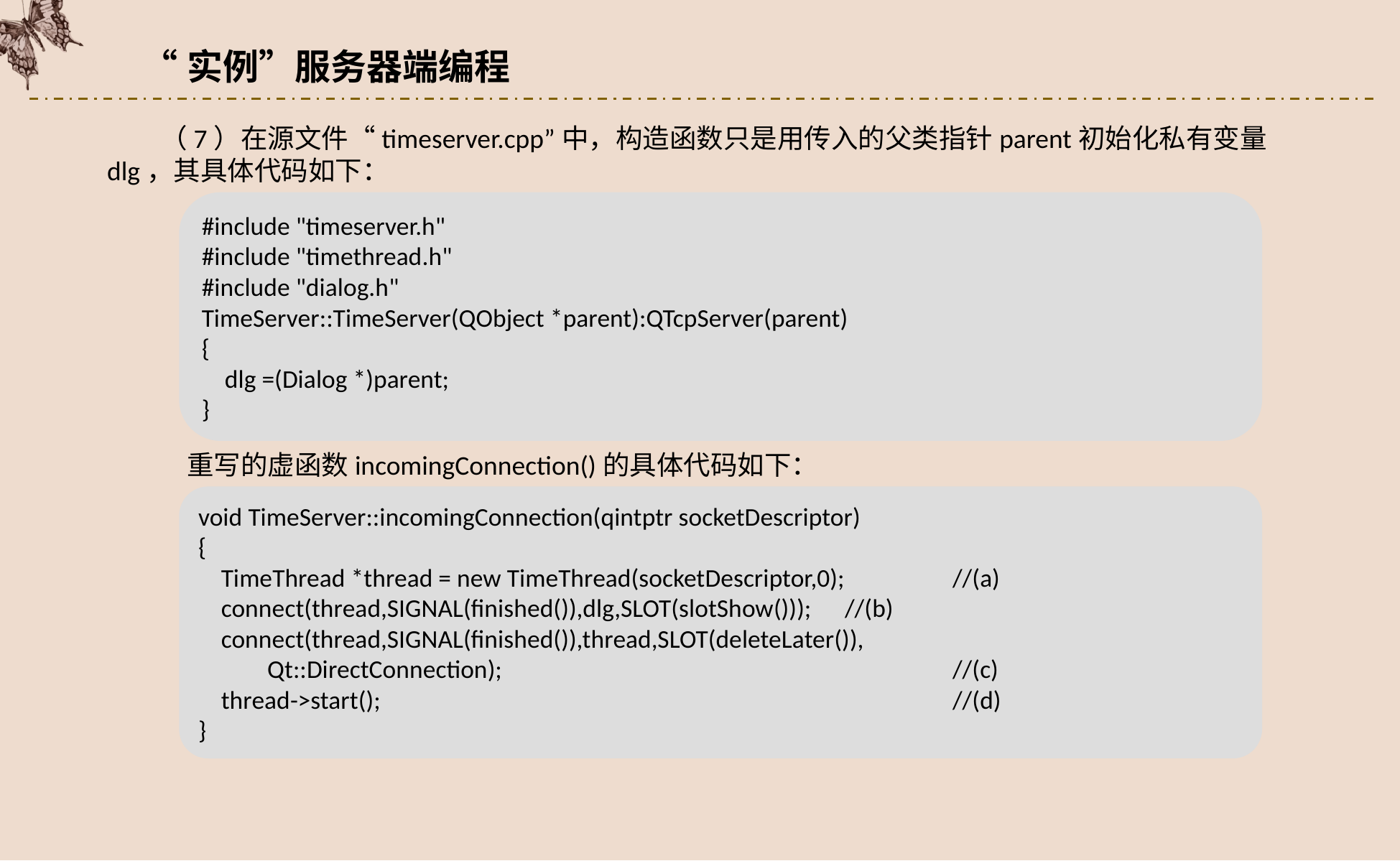

“实例”服务器端编程
（7）在源文件“timeserver.cpp”中，构造函数只是用传入的父类指针parent初始化私有变量dlg，其具体代码如下：
#include "timeserver.h"
#include "timethread.h"
#include "dialog.h"
TimeServer::TimeServer(QObject *parent):QTcpServer(parent)
{
    dlg =(Dialog *)parent;
}
重写的虚函数incomingConnection()的具体代码如下：
void TimeServer::incomingConnection(qintptr socketDescriptor)
{
    TimeThread *thread = new TimeThread(socketDescriptor,0);	//(a)
    connect(thread,SIGNAL(finished()),dlg,SLOT(slotShow()));	//(b)
    connect(thread,SIGNAL(finished()),thread,SLOT(deleteLater()),
            Qt::DirectConnection);					//(c)
    thread->start();						//(d)
}